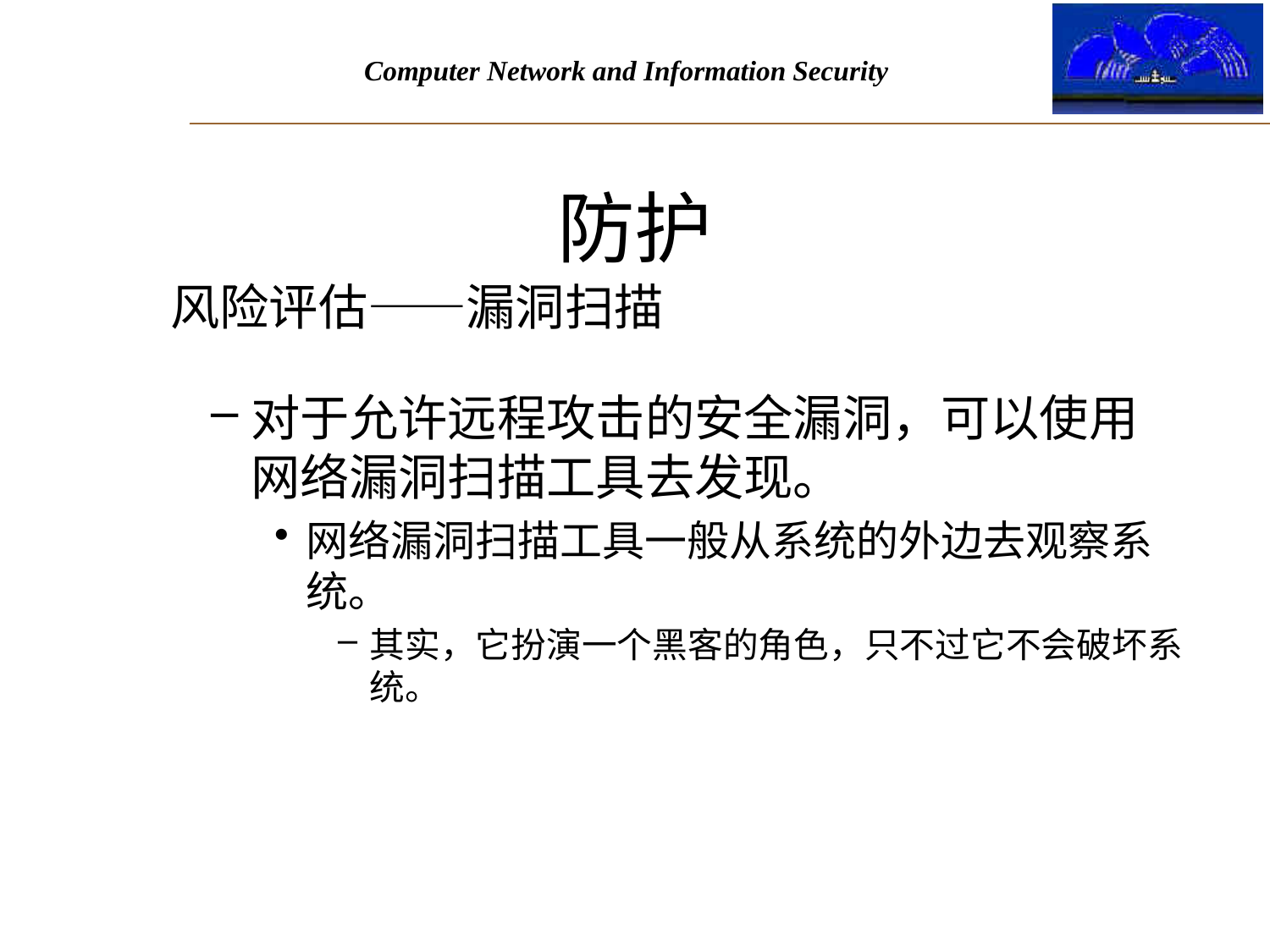

# 防护
 风险评估——漏洞扫描
对于允许远程攻击的安全漏洞，可以使用网络漏洞扫描工具去发现。
网络漏洞扫描工具一般从系统的外边去观察系统。
其实，它扮演一个黑客的角色，只不过它不会破坏系统。